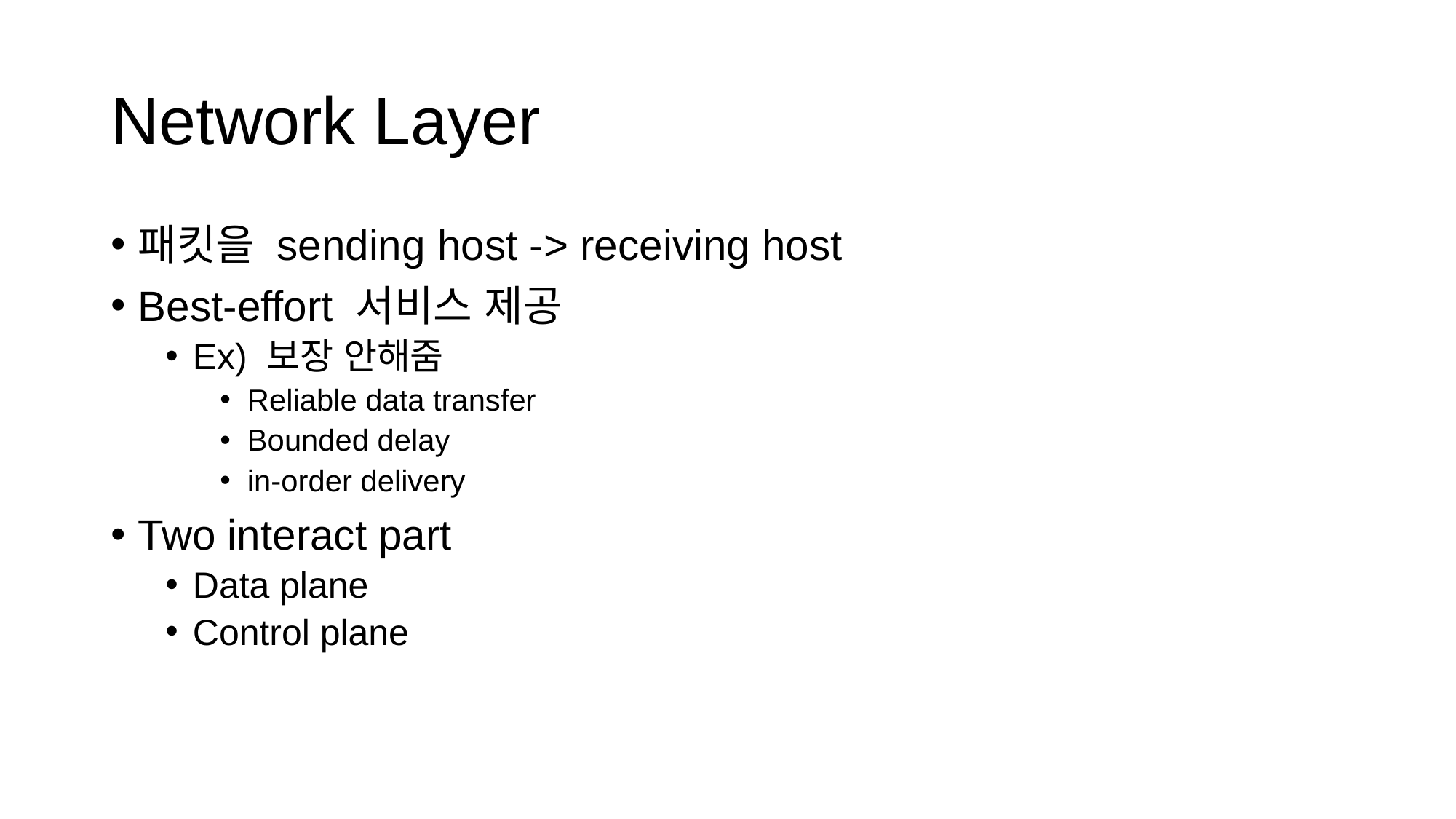

# Network Layer
패킷을 sending host -> receiving host
Best-effort 서비스 제공
Ex) 보장 안해줌
Reliable data transfer
Bounded delay
in-order delivery
Two interact part
Data plane
Control plane